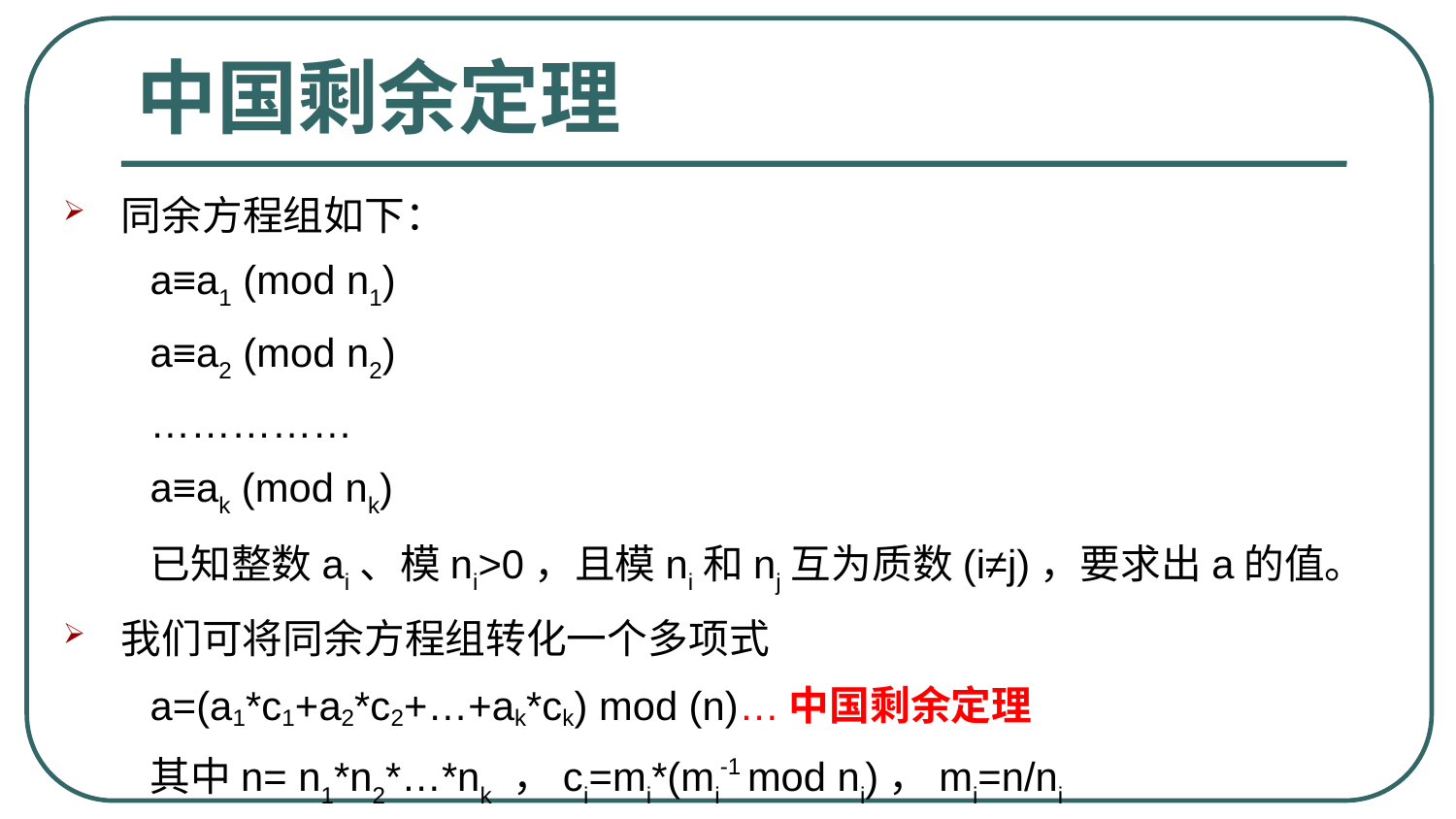

# 中国剩余定理
同余方程组如下：
a≡a1 (mod n1)
a≡a2 (mod n2)
……………
a≡ak (mod nk)
已知整数ai、模ni>0，且模ni和nj互为质数(i≠j)，要求出a的值。
我们可将同余方程组转化一个多项式
a=(a1*c1+a2*c2+…+ak*ck) mod (n)…中国剩余定理
其中n= n1*n2*…*nk ，ci=mi*(mi-1 mod ni)，mi=n/ni